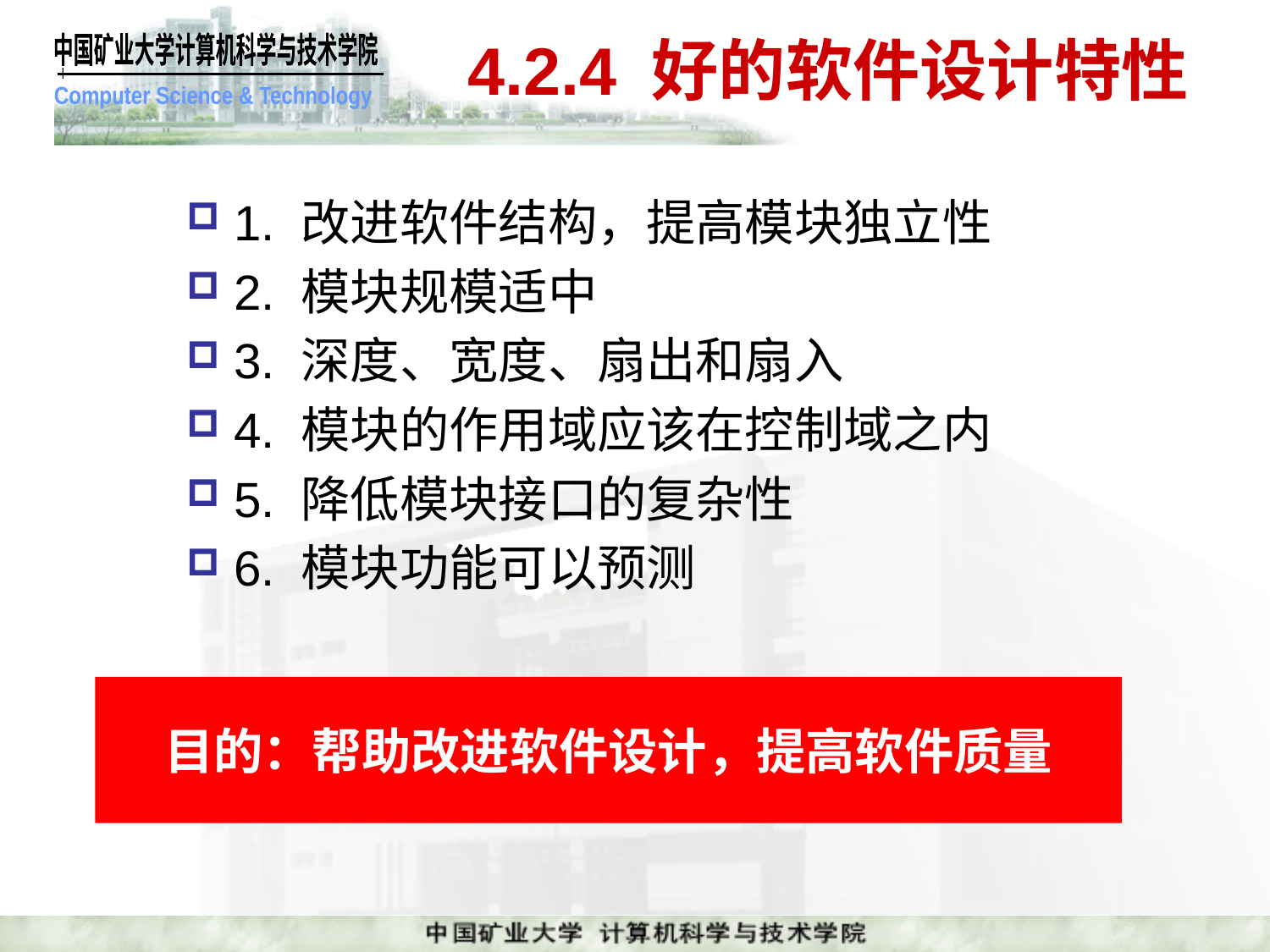

# 4.2.4 好的软件设计特性
1. 改进软件结构，提高模块独立性
2. 模块规模适中
3. 深度、宽度、扇出和扇入
4. 模块的作用域应该在控制域之内
5. 降低模块接口的复杂性
6. 模块功能可以预测
目的：帮助改进软件设计，提高软件质量
46